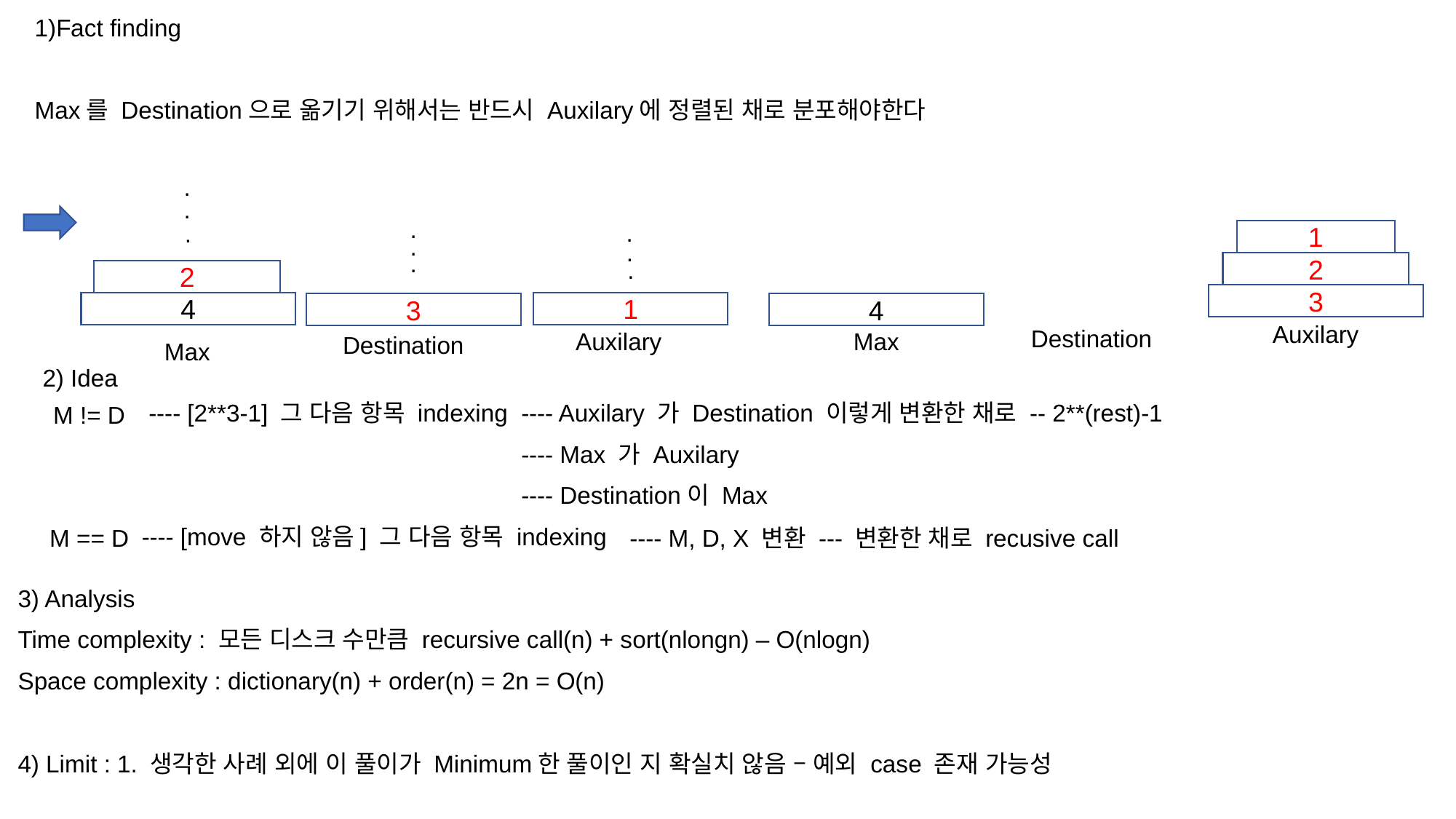

1)Fact finding

Max를 Destination으로 옮기기 위해서는 반드시 Auxilary에 정렬된 채로 분포해야한다

.
.

.
.
.
1
.
.
.
.
2
2
3
4
1
3
4
Auxilary
Destination
Auxilary
Max
Destination
Max
2) Idea
---- [2**3-1] 그 다음 항목 indexing
---- Auxilary 가 Destination 이렇게 변환한 채로 -- 2**(rest)-1
---- Max 가 Auxilary
---- Destination이 Max

M != D
---- [move 하지 않음] 그 다음 항목 indexing
M == D
---- M, D, X 변환 --- 변환한 채로 recusive call
3) Analysis
Time complexity : 모든 디스크 수만큼 recursive call(n) + sort(nlongn) – O(nlogn)
Space complexity : dictionary(n) + order(n) = 2n = O(n)

4) Limit : 1. 생각한 사례 외에 이 풀이가 Minimum한 풀이인 지 확실치 않음 – 예외 case 존재 가능성